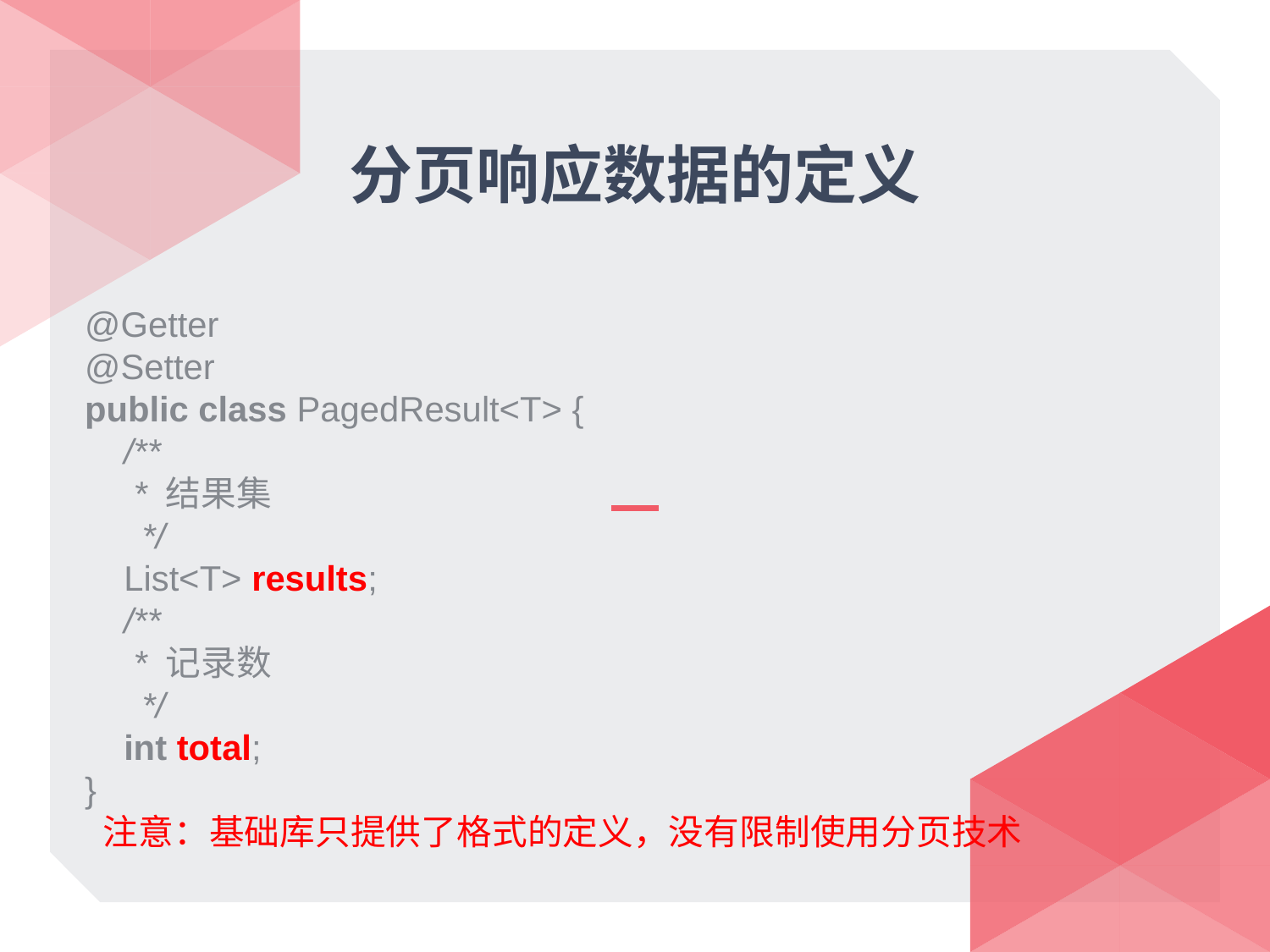

# 分页响应数据的定义
@Getter
@Setter
public class PagedResult<T> {
    /**
     * 结果集
     */
    List<T> results;
    /**
     * 记录数
     */
    int total;
}
 注意：基础库只提供了格式的定义，没有限制使用分页技术